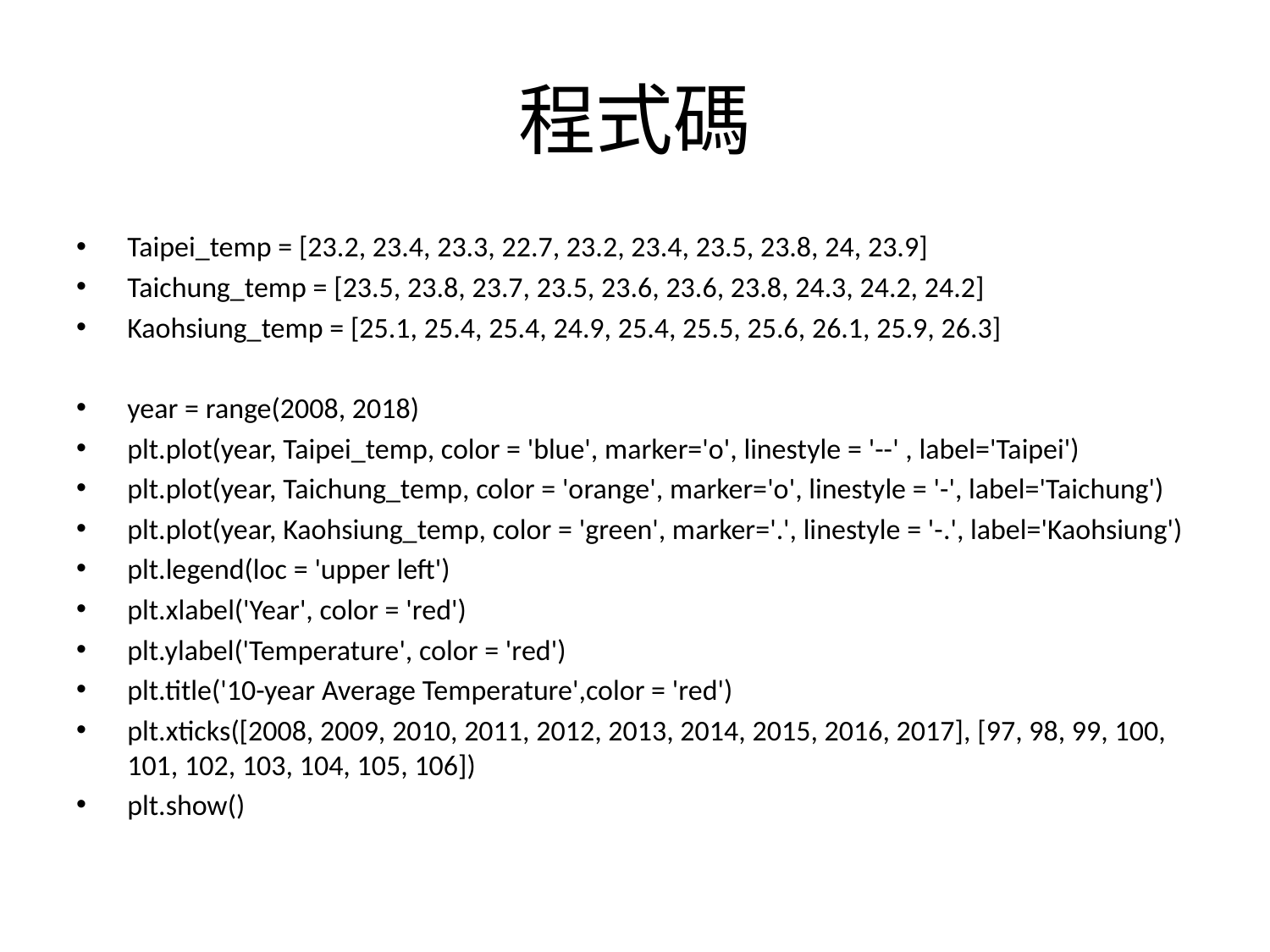

# 程式碼
Taipei_temp = [23.2, 23.4, 23.3, 22.7, 23.2, 23.4, 23.5, 23.8, 24, 23.9]
Taichung_temp = [23.5, 23.8, 23.7, 23.5, 23.6, 23.6, 23.8, 24.3, 24.2, 24.2]
Kaohsiung_temp = [25.1, 25.4, 25.4, 24.9, 25.4, 25.5, 25.6, 26.1, 25.9, 26.3]

year = range(2008, 2018)
plt.plot(year, Taipei_temp, color = 'blue', marker='o', linestyle = '--' , label='Taipei')
plt.plot(year, Taichung_temp, color = 'orange', marker='o', linestyle = '-', label='Taichung')
plt.plot(year, Kaohsiung_temp, color = 'green', marker='.', linestyle = '-.', label='Kaohsiung')
plt.legend(loc = 'upper left')
plt.xlabel('Year', color = 'red')
plt.ylabel('Temperature', color = 'red')
plt.title('10-year Average Temperature',color = 'red')
plt.xticks([2008, 2009, 2010, 2011, 2012, 2013, 2014, 2015, 2016, 2017], [97, 98, 99, 100, 101, 102, 103, 104, 105, 106])
plt.show()